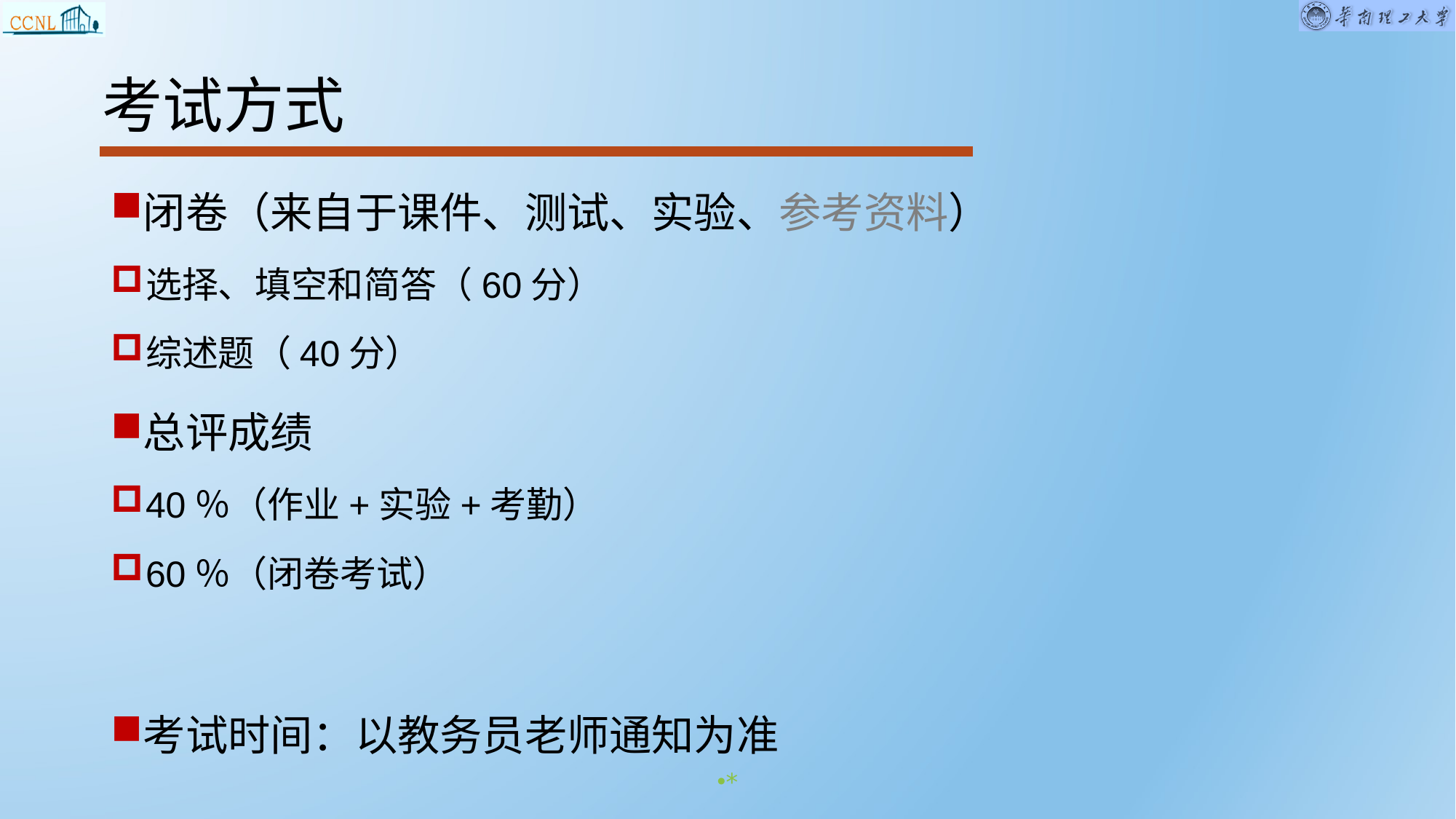

# 考试方式
闭卷（来自于课件、测试、实验、参考资料）
选择、填空和简答（60分）
综述题（40分）
总评成绩
40％（作业+实验+考勤）
60％（闭卷考试）

考试时间：以教务员老师通知为准

*